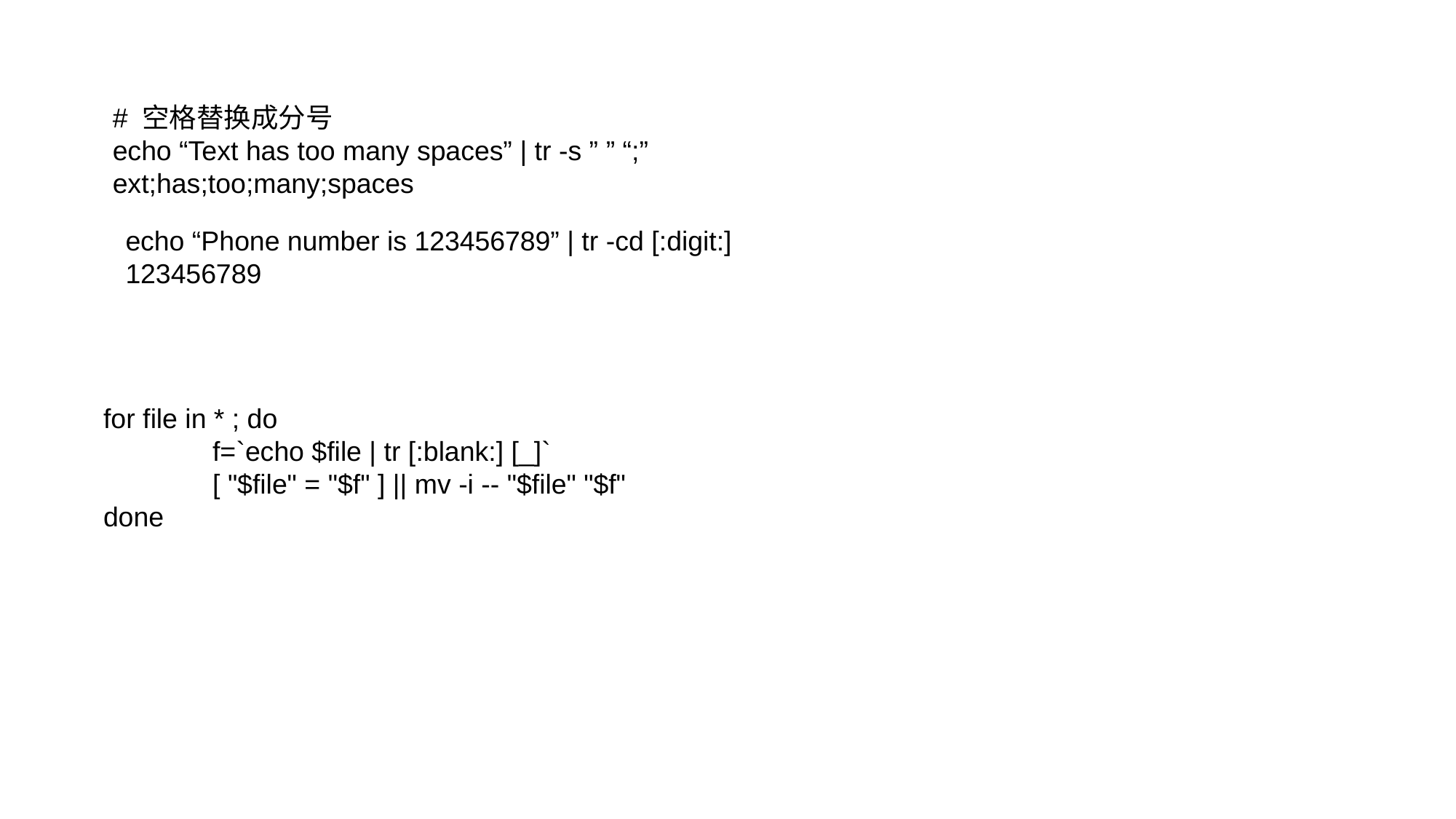

# 空格替换成分号
echo “Text has too many spaces” | tr -s ” ” “;”
ext;has;too;many;spaces
echo “Phone number is 123456789” | tr -cd [:digit:]
123456789
for file in * ; do
	f=`echo $file | tr [:blank:] [_]`
	[ "$file" = "$f" ] || mv -i -- "$file" "$f"
done